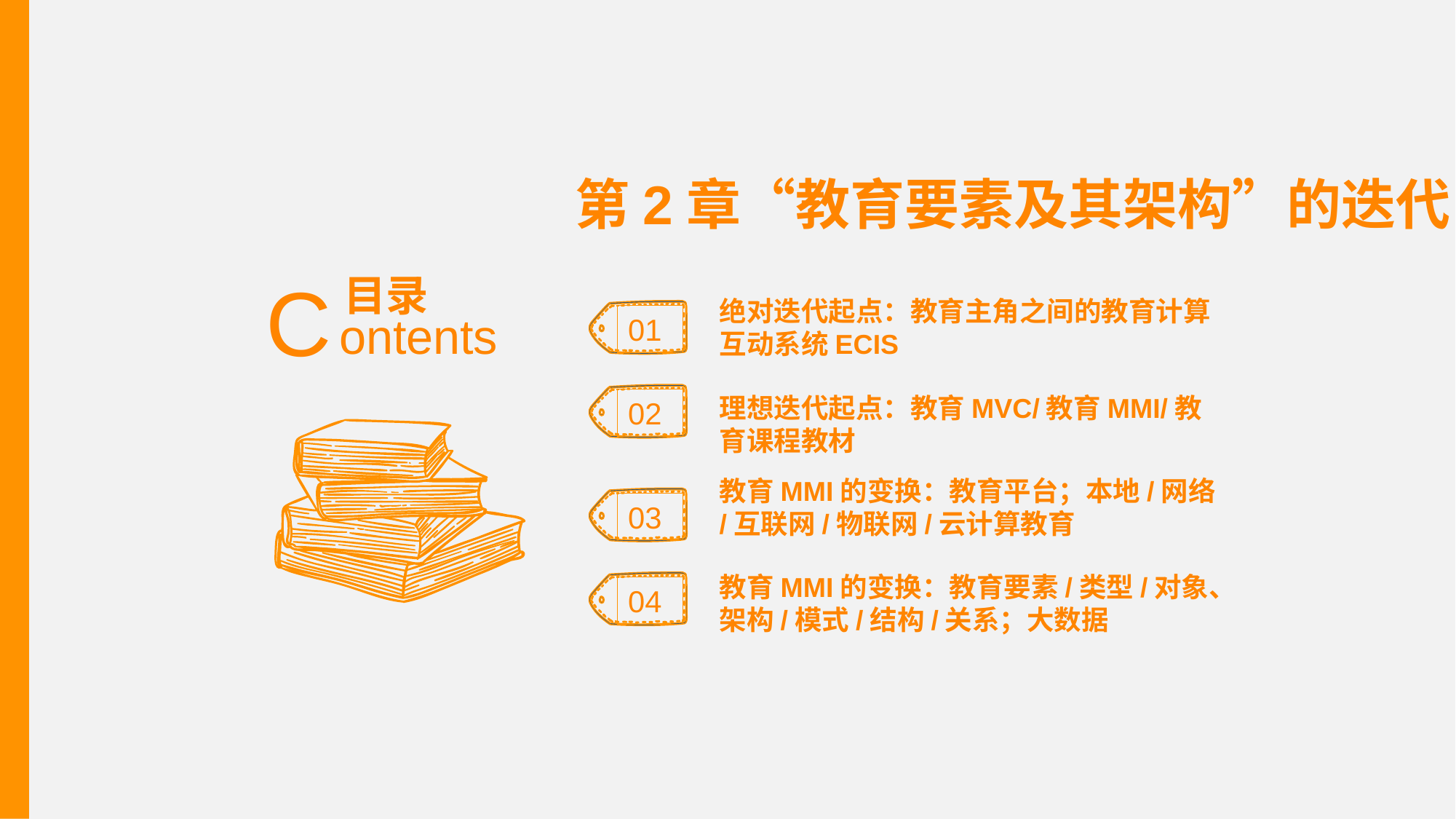

第2章“教育要素及其架构”的迭代
绝对迭代起点：教育主角之间的教育计算互动系统ECIS

01

理想迭代起点：教育MVC/教育MMI/教育课程教材
02
教育MMI的变换：教育平台；本地/网络/互联网/物联网/云计算教育

03
教育MMI的变换：教育要素/类型/对象、架构/模式/结构/关系；大数据

04